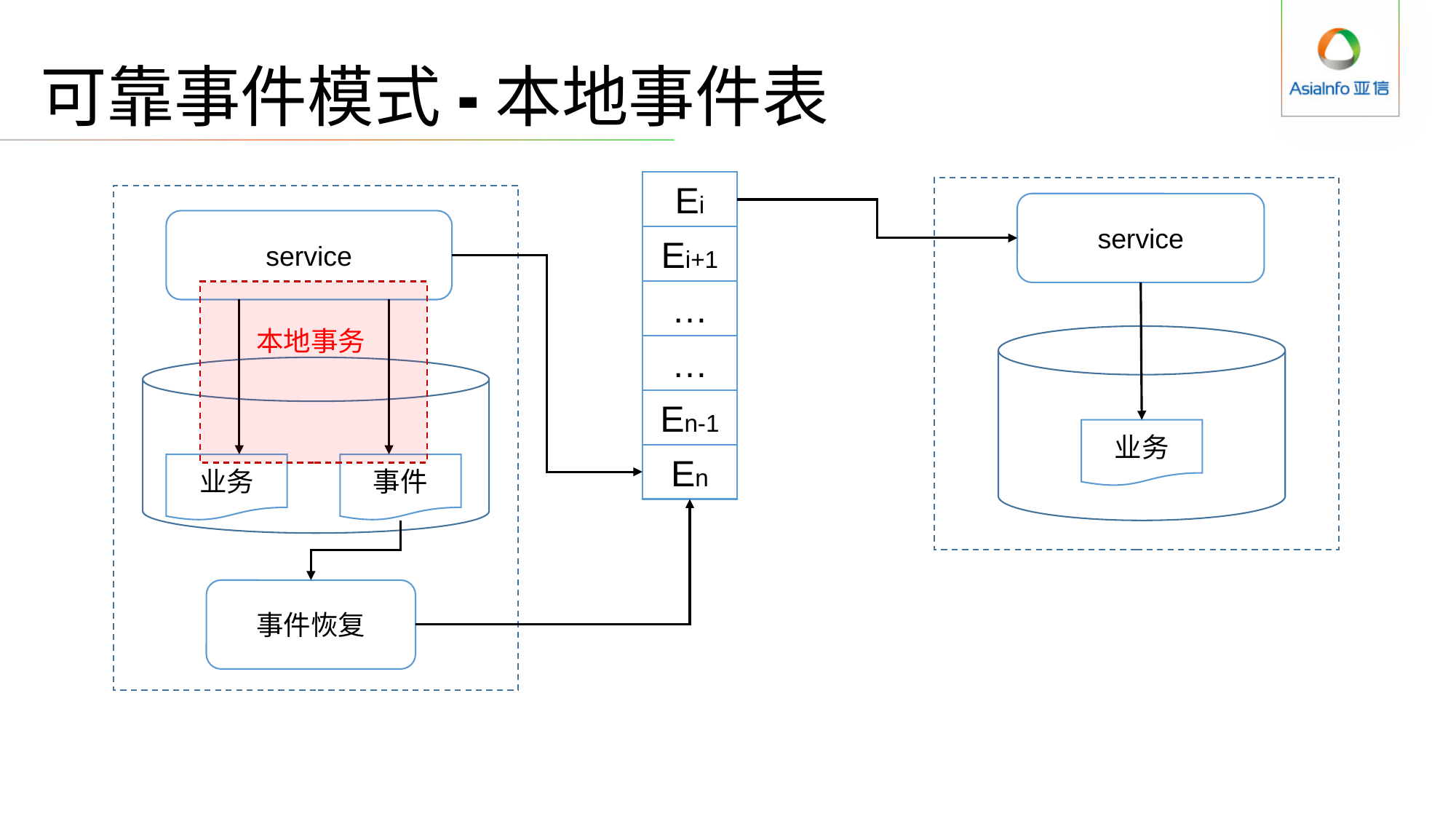

# 可靠事件模式-本地事件表
Ei

be
service
service
Ei+1

…
本地事务

…

En-1
业务
En
事件
业务
事件恢复